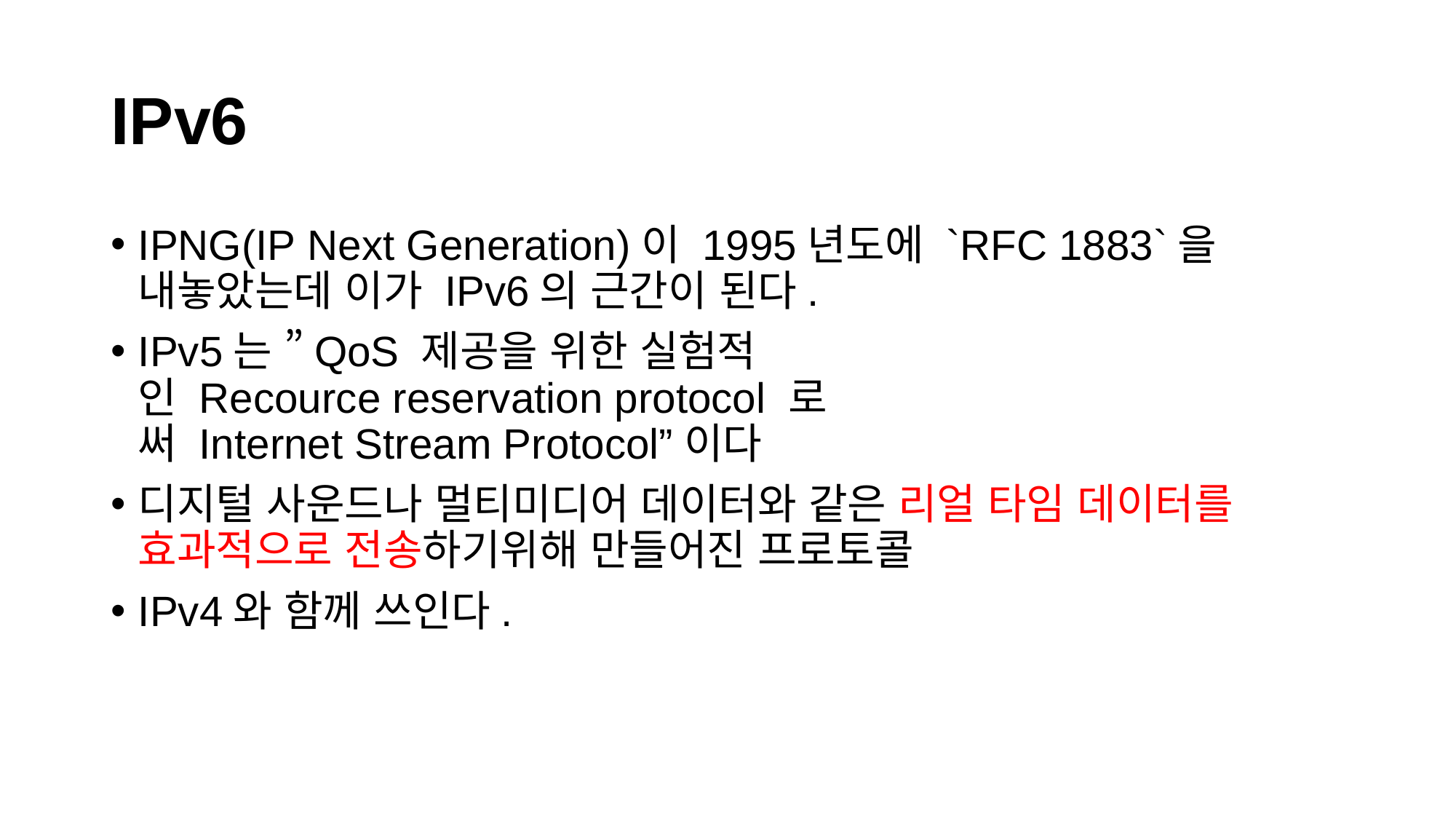

# IPv6
IPNG(IP Next Generation)이 1995년도에 `RFC 1883`을 내놓았는데 이가 IPv6의 근간이 된다.
IPv5는 ”QoS 제공을 위한 실험적인 Recource reservation protocol 로써 Internet Stream Protocol”이다
디지털 사운드나 멀티미디어 데이터와 같은 리얼 타임 데이터를 효과적으로 전송하기위해 만들어진 프로토콜
IPv4와 함께 쓰인다.